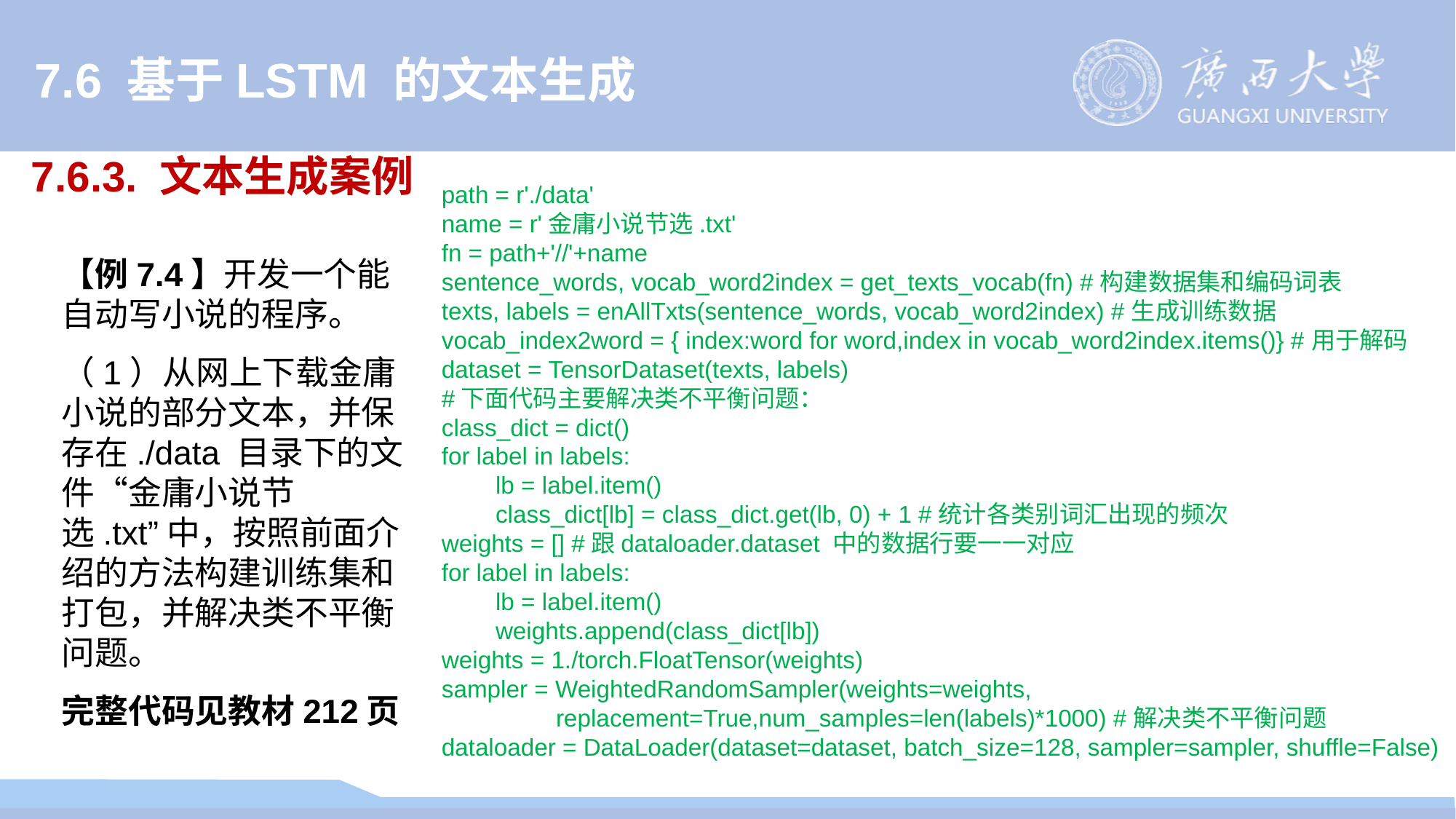

7.6 基于LSTM 的文本生成
7.6.3. 文本生成案例
path = r'./data'
name = r'金庸小说节选.txt'
fn = path+'//'+name
sentence_words, vocab_word2index = get_texts_vocab(fn) #构建数据集和编码词表
texts, labels = enAllTxts(sentence_words, vocab_word2index) #生成训练数据
vocab_index2word = { index:word for word,index in vocab_word2index.items()} #用于解码
dataset = TensorDataset(texts, labels)
#下面代码主要解决类不平衡问题：
class_dict = dict()
for label in labels:
        lb = label.item()
        class_dict[lb] = class_dict.get(lb, 0) + 1 #统计各类别词汇出现的频次
weights = [] #跟dataloader.dataset 中的数据行要一一对应
for label in labels:
        lb = label.item()
        weights.append(class_dict[lb])
weights = 1./torch.FloatTensor(weights)
sampler = WeightedRandomSampler(weights=weights,
                 replacement=True,num_samples=len(labels)*1000) #解决类不平衡问题
dataloader = DataLoader(dataset=dataset, batch_size=128, sampler=sampler, shuffle=False)
【例7.4】开发一个能自动写小说的程序。
（1）从网上下载金庸小说的部分文本，并保存在./data 目录下的文件“金庸小说节选.txt”中，按照前面介绍的方法构建训练集和打包，并解决类不平衡问题。
完整代码见教材212页